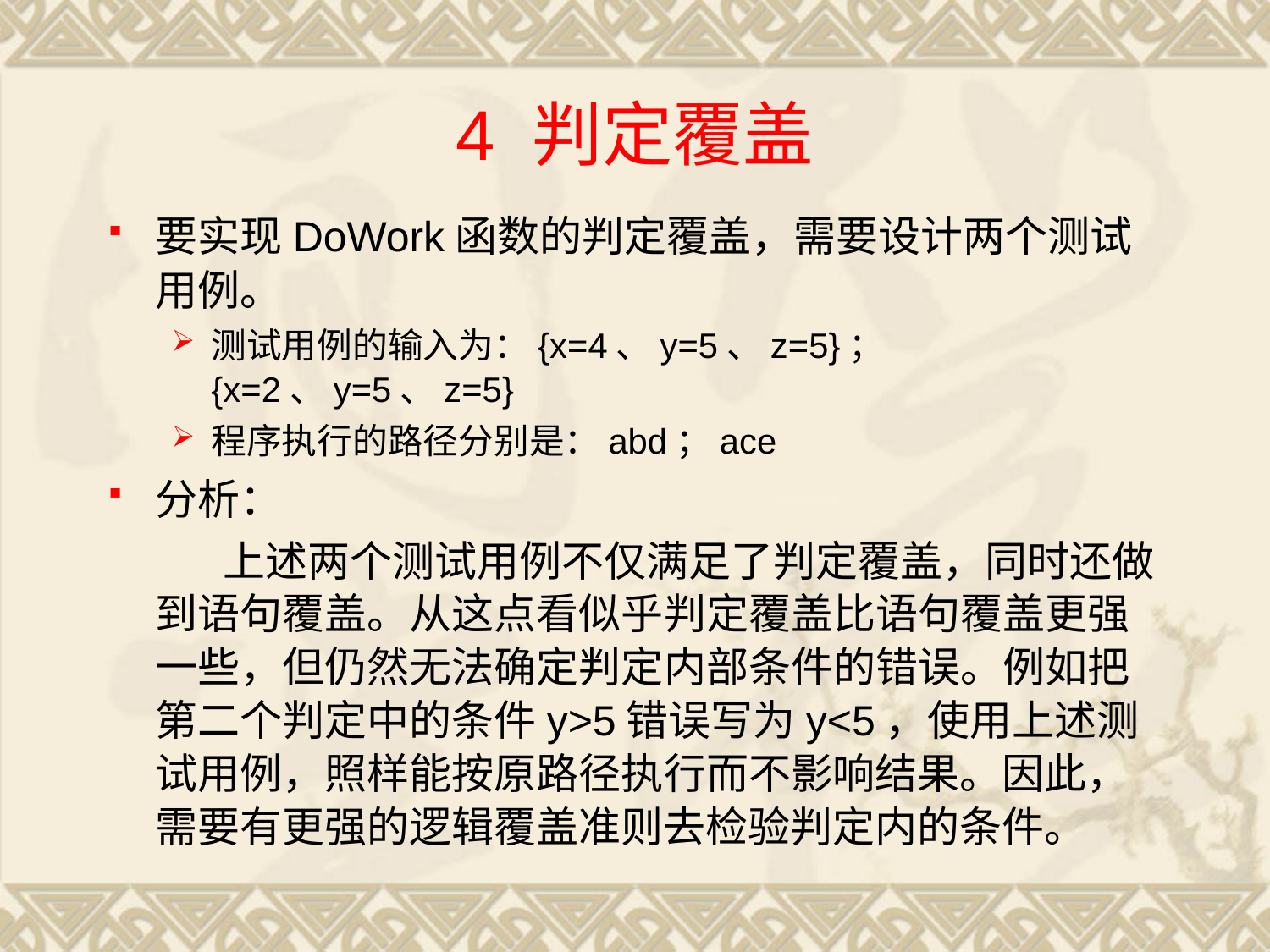

# 4 判定覆盖
要实现DoWork函数的判定覆盖，需要设计两个测试用例。
测试用例的输入为：{x=4、y=5、z=5}；{x=2、y=5、z=5}
程序执行的路径分别是：abd；ace
分析：
           上述两个测试用例不仅满足了判定覆盖，同时还做到语句覆盖。从这点看似乎判定覆盖比语句覆盖更强一些，但仍然无法确定判定内部条件的错误。例如把第二个判定中的条件y>5错误写为y<5，使用上述测试用例，照样能按原路径执行而不影响结果。因此，需要有更强的逻辑覆盖准则去检验判定内的条件。